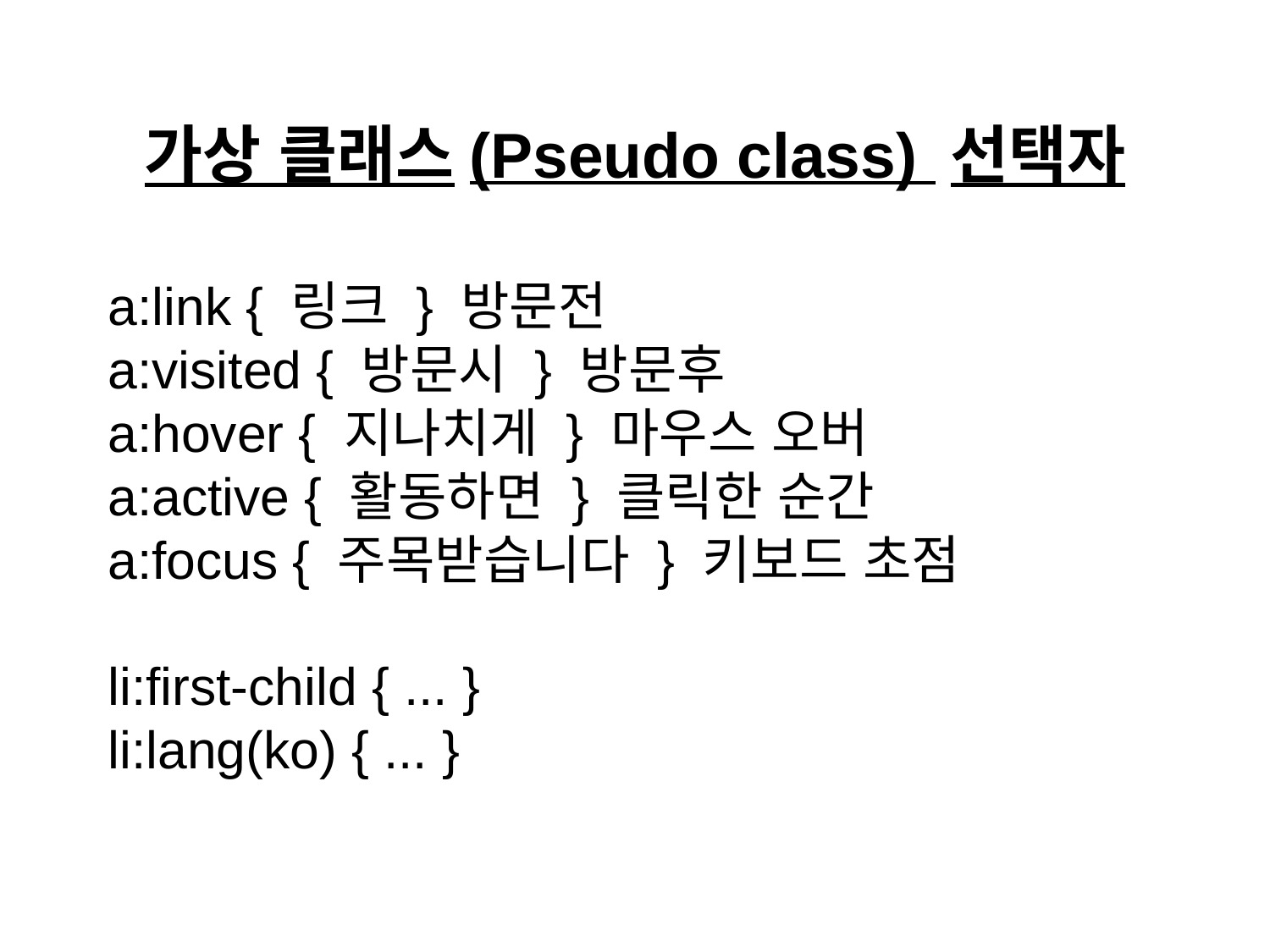

# 가상 클래스(Pseudo class) 선택자
a:link { 링크 } 방문전
a:visited { 방문시 } 방문후
a:hover { 지나치게 } 마우스 오버
a:active { 활동하면 } 클릭한 순간
a:focus { 주목받습니다 } 키보드 초점

li:first-child { ... }
li:lang(ko) { ... }